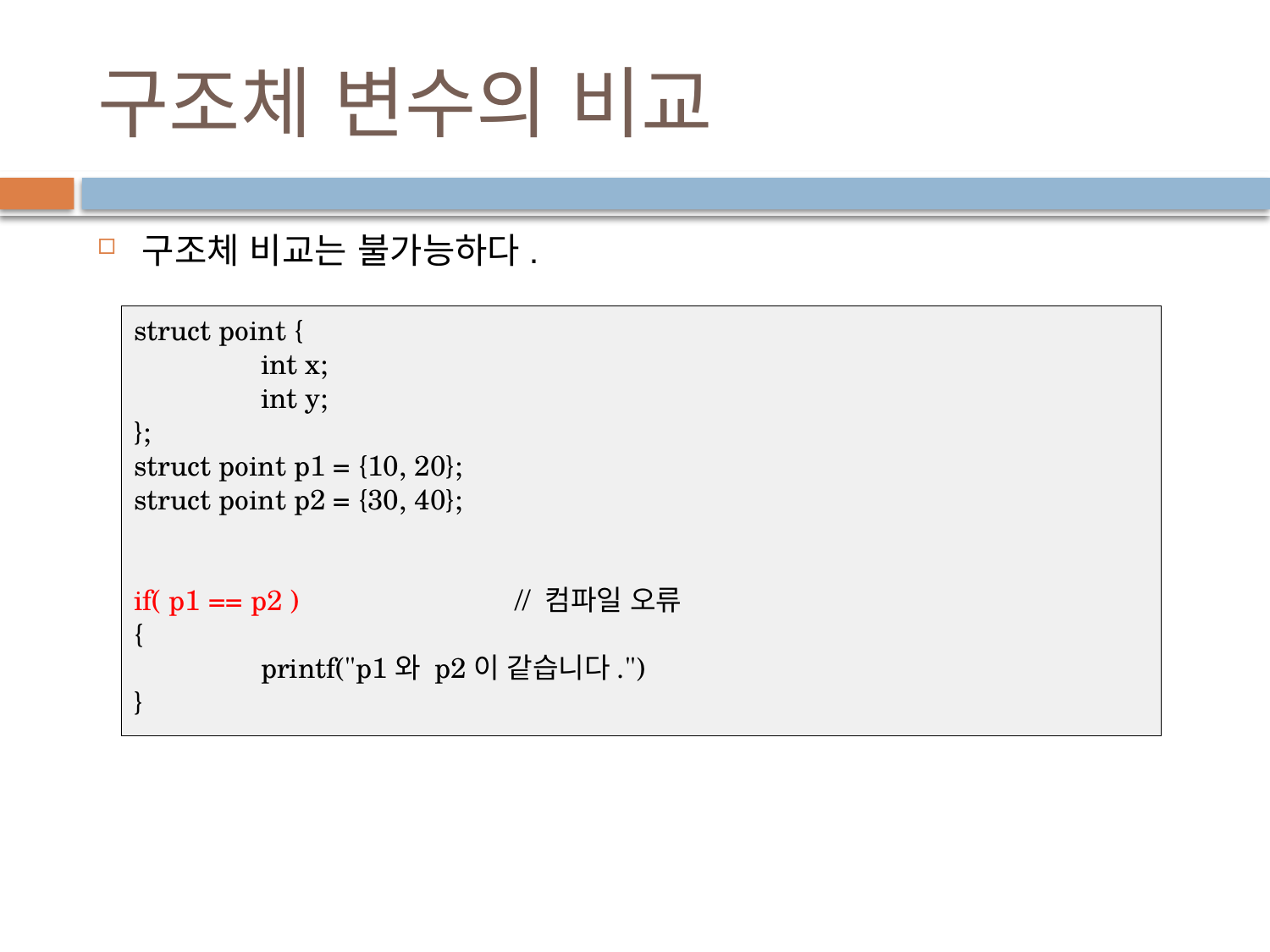

# 구조체 변수의 비교
구조체 비교는 불가능하다.
struct point {
	int x;
	int y;
};
struct point p1 = {10, 20};
struct point p2 = {30, 40};

if( p1 == p2 )		// 컴파일 오류
{
	printf("p1와 p2이 같습니다.")
}